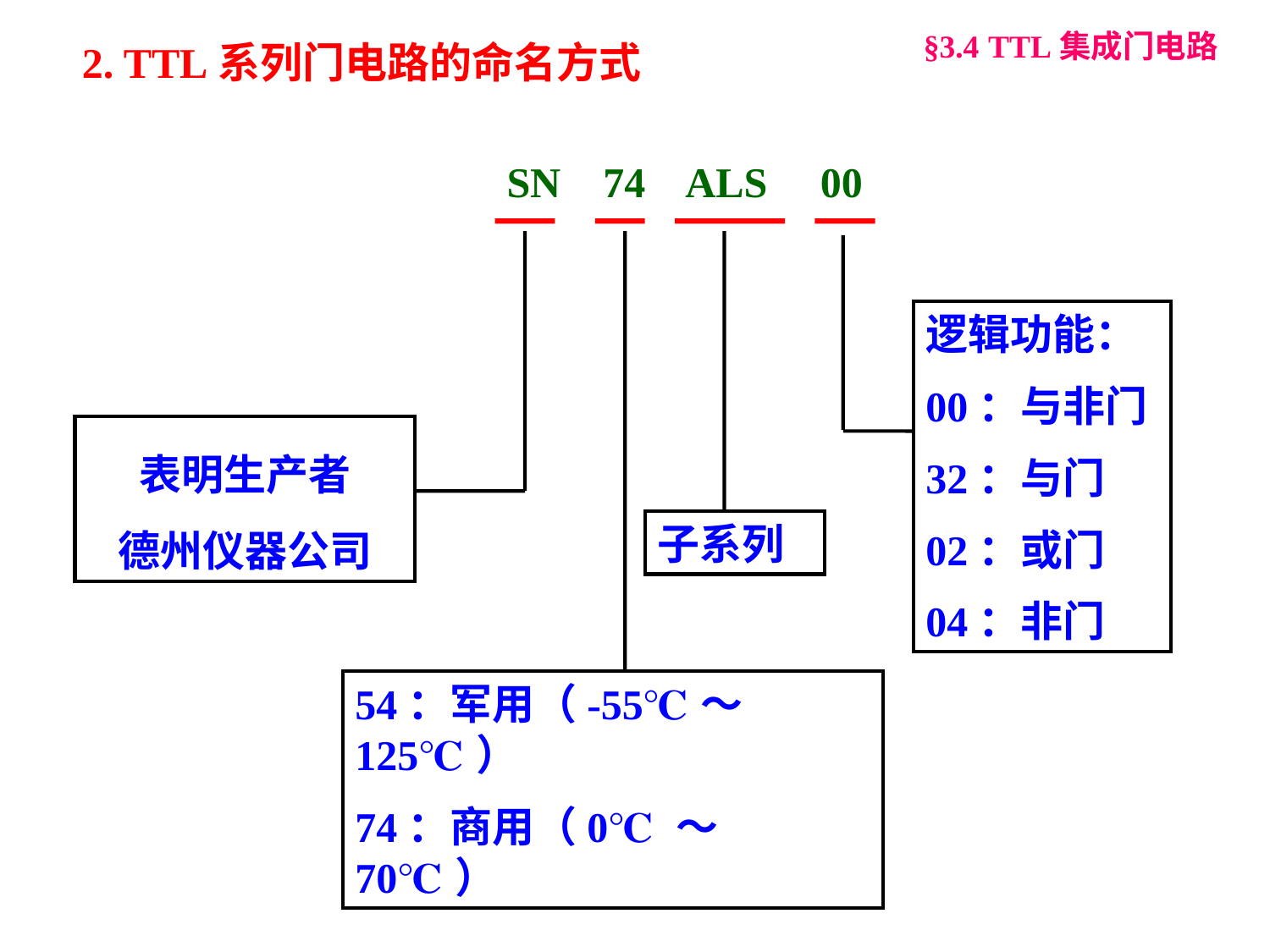

§3.4 TTL集成门电路
2. TTL系列门电路的命名方式
         SN    74    ALS     00

逻辑功能：
00：与非门
32：与门
02：或门
04：非门
表明生产者
德州仪器公司

子系列
54：军用（-55℃～125℃）
74：商用（0℃ ～ 70℃）